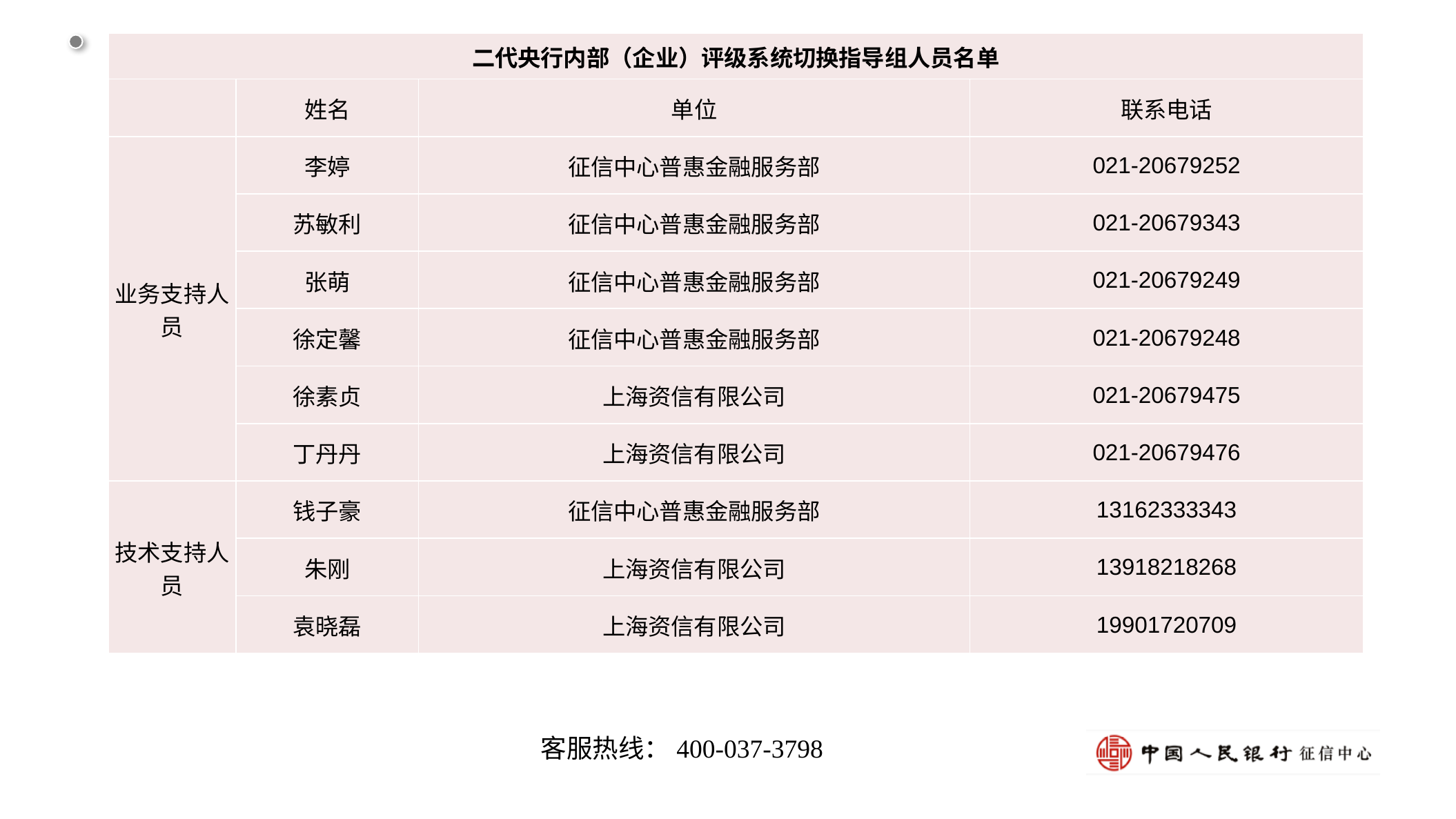

| 二代央行内部（企业）评级系统切换指导组人员名单 |  |  |  |
| --- | --- | --- | --- |
|  | 姓名 | 单位 | 联系电话 |
| 业务支持人员 | 李婷 | 征信中心普惠金融服务部 | 021-20679252 |
|  | 苏敏利 | 征信中心普惠金融服务部 | 021-20679343 |
|  | 张萌 | 征信中心普惠金融服务部 | 021-20679249 |
|  | 徐定馨 | 征信中心普惠金融服务部 | 021-20679248 |
|  | 徐素贞 | 上海资信有限公司 | 021-20679475 |
|  | 丁丹丹 | 上海资信有限公司 | 021-20679476 |
| 技术支持人员 | 钱子豪 | 征信中心普惠金融服务部 | 13162333343 |
|  | 朱刚 | 上海资信有限公司 | 13918218268 |
|  | 袁晓磊 | 上海资信有限公司 | 19901720709 |

客服热线：400-037-3798